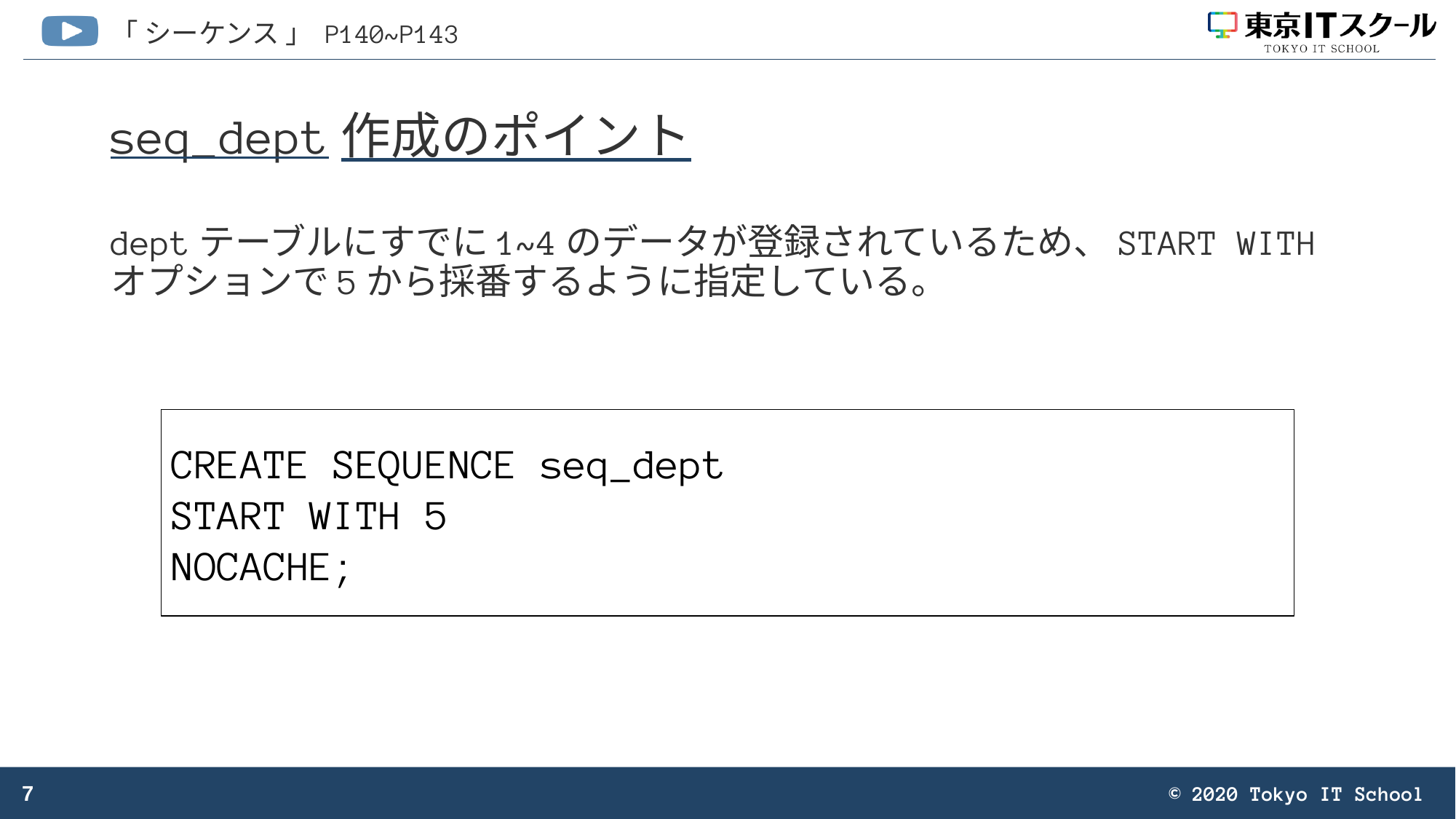

# seq_dept作成のポイント
deptテーブルにすでに1~4のデータが登録されているため、START WITHオプションで5から採番するように指定している。
CREATE SEQUENCE seq_dept
START WITH 5
NOCACHE;
7